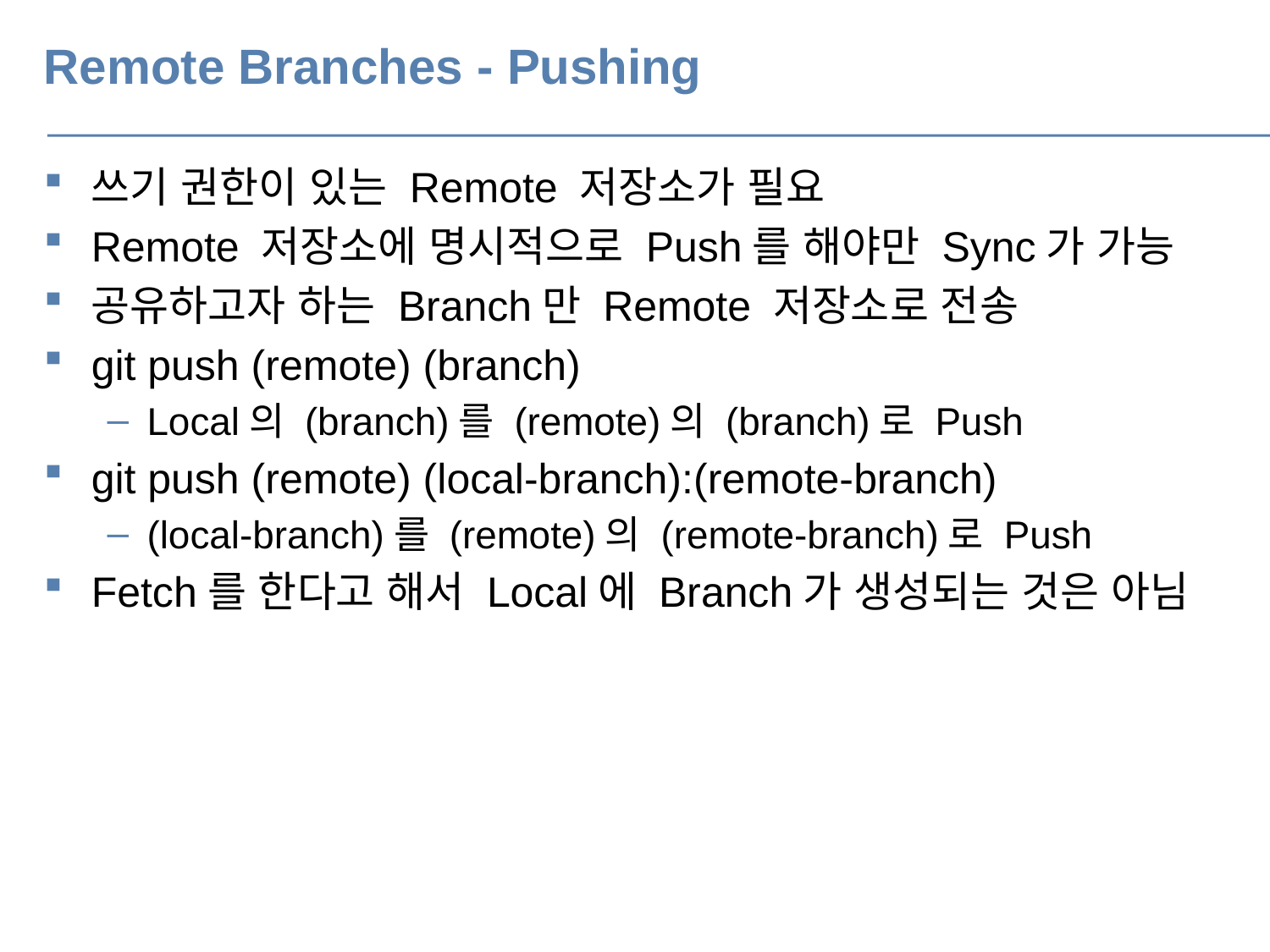

# Remote Branches - Pushing
쓰기 권한이 있는 Remote 저장소가 필요
Remote 저장소에 명시적으로 Push를 해야만 Sync가 가능
공유하고자 하는 Branch만 Remote 저장소로 전송
git push (remote) (branch)
Local의 (branch)를 (remote)의 (branch)로 Push
git push (remote) (local-branch):(remote-branch)
(local-branch)를 (remote)의 (remote-branch)로 Push
Fetch를 한다고 해서 Local에 Branch가 생성되는 것은 아님